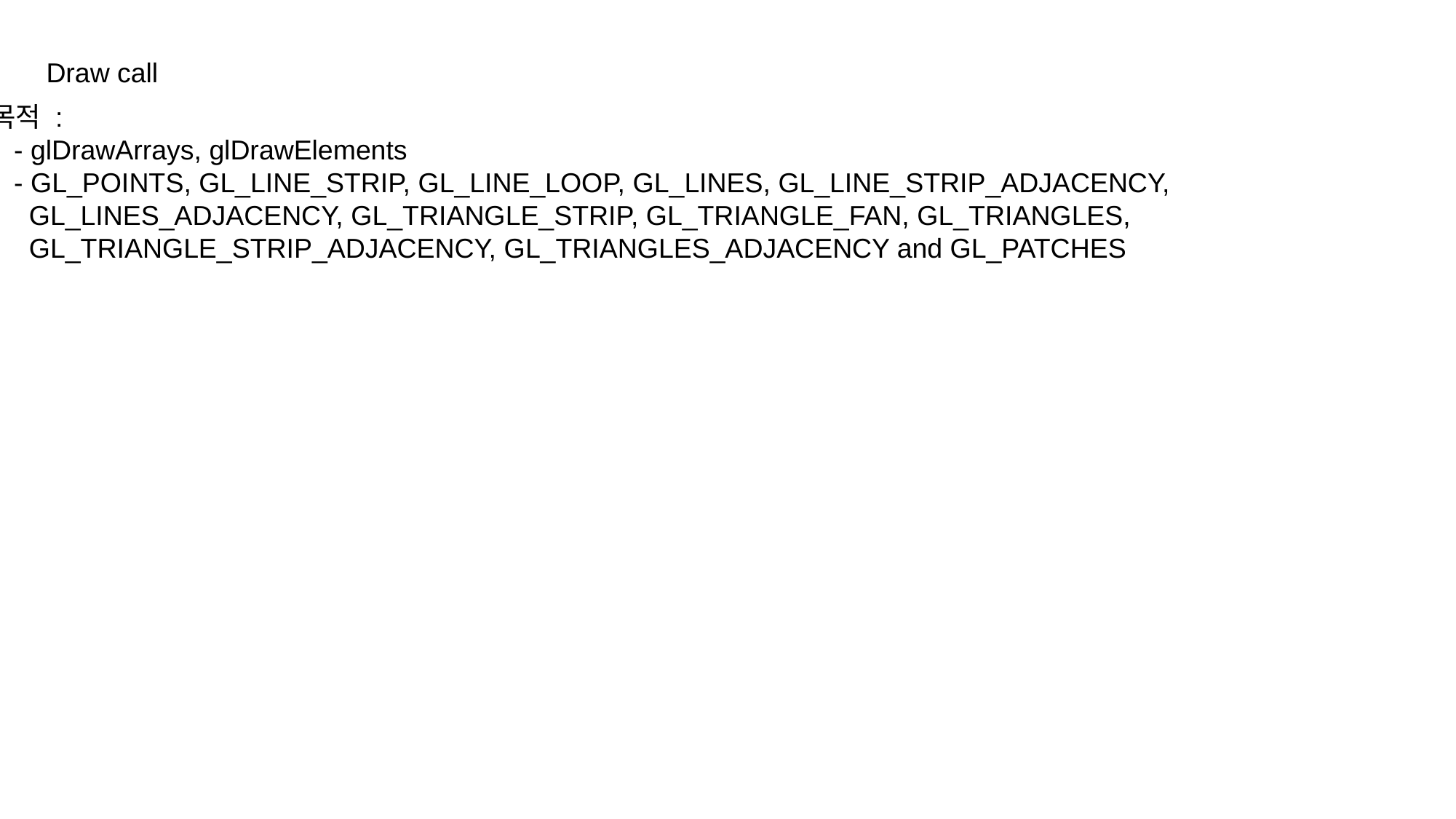

Draw call
목적 :
   - glDrawArrays, glDrawElements
   - GL_POINTS, GL_LINE_STRIP, GL_LINE_LOOP, GL_LINES, GL_LINE_STRIP_ADJACENCY,
     GL_LINES_ADJACENCY, GL_TRIANGLE_STRIP, GL_TRIANGLE_FAN, GL_TRIANGLES,
     GL_TRIANGLE_STRIP_ADJACENCY, GL_TRIANGLES_ADJACENCY and GL_PATCHES